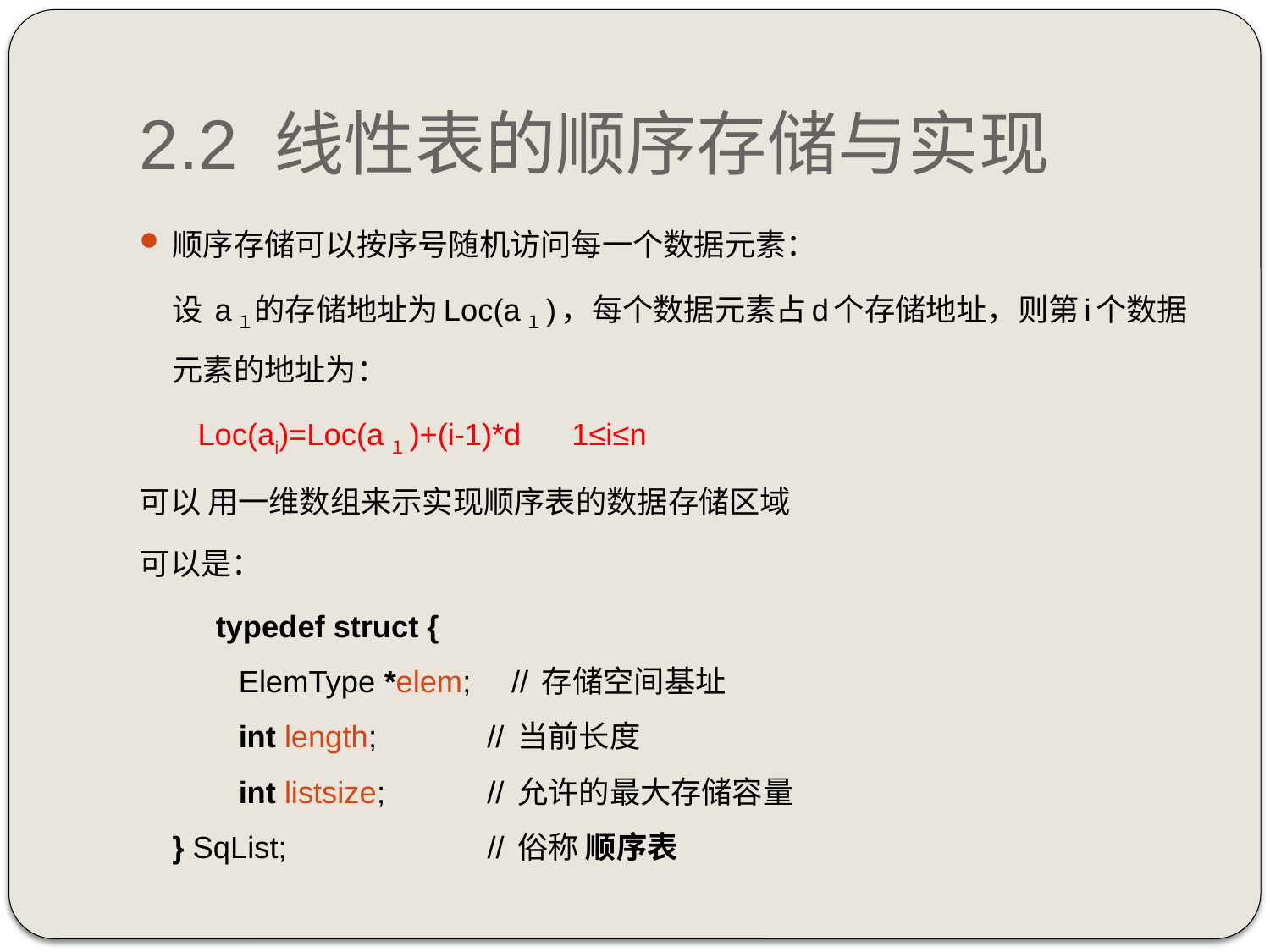

# 2.2 线性表的顺序存储与实现
顺序存储可以按序号随机访问每一个数据元素：
	设 a１的存储地址为Loc(a１)，每个数据元素占d个存储地址，则第i个数据元素的地址为：
		   Loc(ai)=Loc(a１)+(i-1)*d      1≤i≤n
可以 用一维数组来示实现顺序表的数据存储区域
可以是：
         typedef struct {
　　ElemType *elem;　// 存储空间基址
　　int length; 　　　// 当前长度
　　int listsize;　　　// 允许的最大存储容量
} SqList;　　　　　　 // 俗称 顺序表